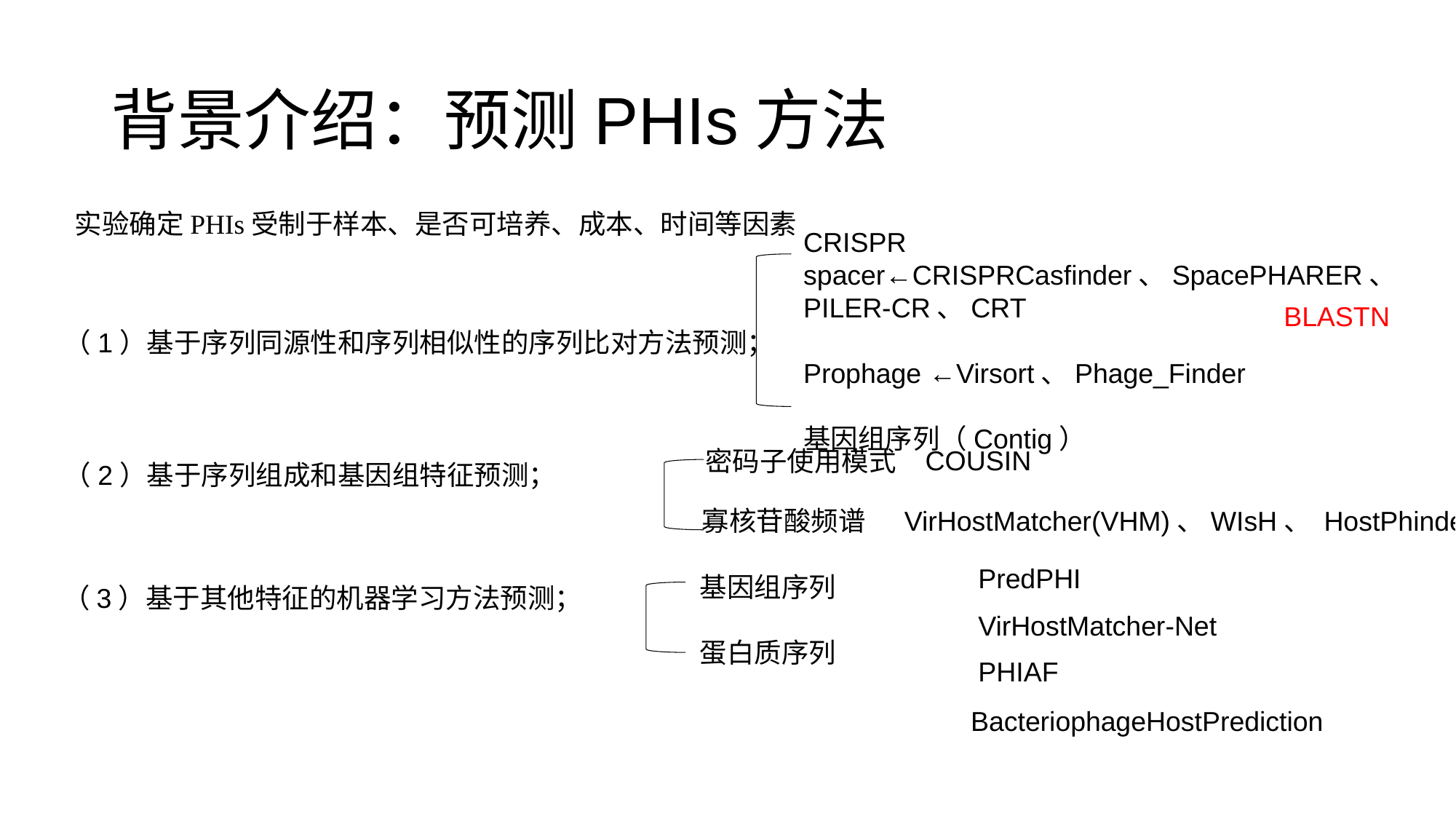

# 背景介绍：预测PHIs方法
实验确定PHIs受制于样本、是否可培养、成本、时间等因素

CRISPR spacer←CRISPRCasfinder、SpacePHARER、
PILER-CR、CRT

Prophage ←Virsort、Phage_Finder

基因组序列（Contig）

BLASTN
（1）基于序列同源性和序列相似性的序列比对方法预测；
COUSIN
密码子使用模式
（2）基于序列组成和基因组特征预测；

​
寡核苷酸频谱
VirHostMatcher(VHM)、WIsH、 HostPhinder ​
PredPHI​
基因组序列

蛋白质序列​
（3）基于其他特征的机器学习方法预测；​

VirHostMatcher-Net​
PHIAF​
BacteriophageHostPrediction​